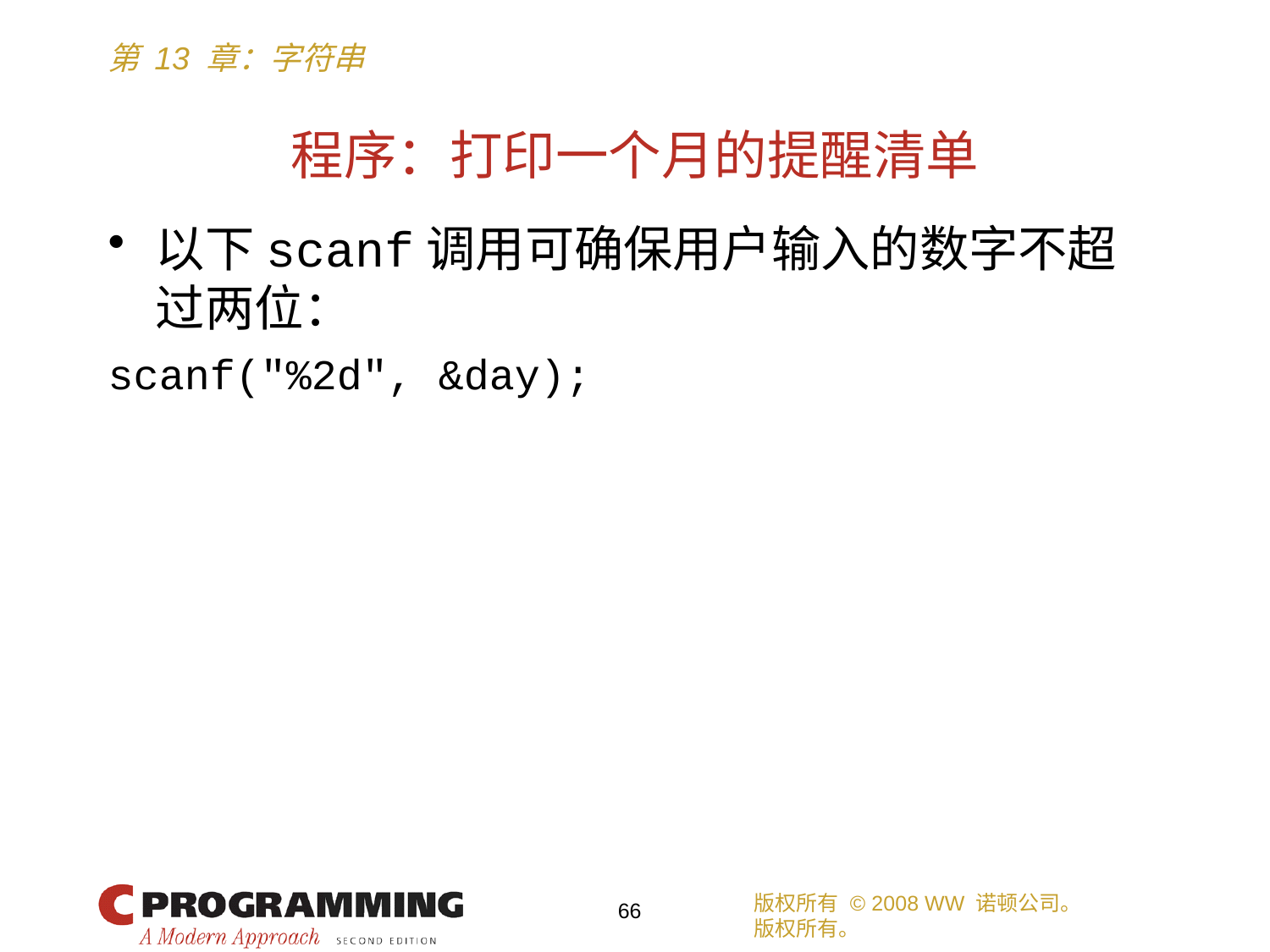

# 程序：打印一个月的提醒清单
以下scanf调用可确保用户输入的数字不超过两位：
scanf("%2d", &day);
版权所有 © 2008 WW 诺顿公司。
版权所有。
66